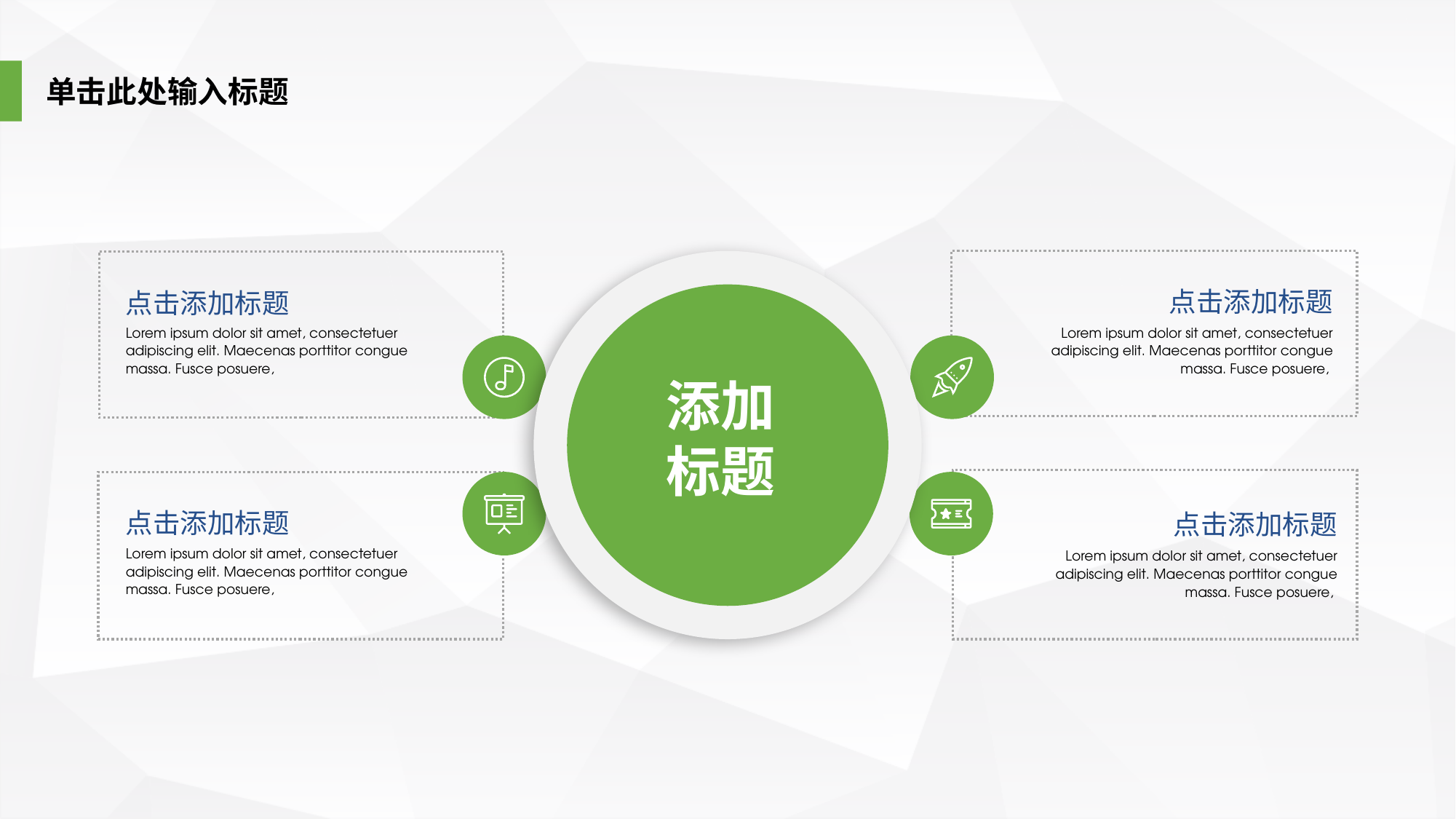

单击此处输入标题

点击添加标题
点击添加标题

Lorem ipsum dolor sit amet, consectetuer adipiscing elit. Maecenas porttitor congue massa. Fusce posuere,
Lorem ipsum dolor sit amet, consectetuer adipiscing elit. Maecenas porttitor congue massa. Fusce posuere,

添加
标题

点击添加标题

点击添加标题
Lorem ipsum dolor sit amet, consectetuer adipiscing elit. Maecenas porttitor congue massa. Fusce posuere,
Lorem ipsum dolor sit amet, consectetuer adipiscing elit. Maecenas porttitor congue massa. Fusce posuere,